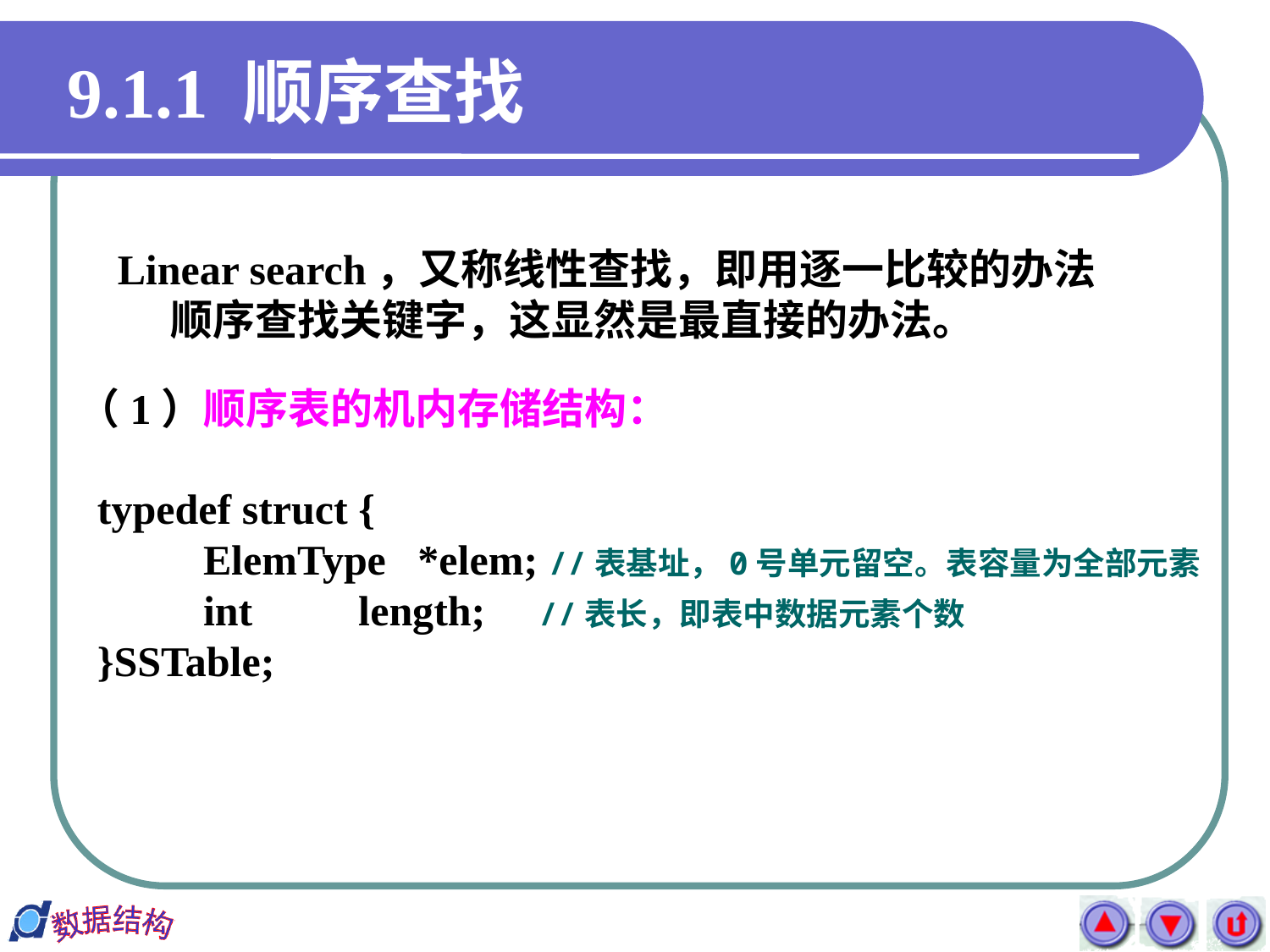

# 9.1.1 顺序查找
Linear search，又称线性查找，即用逐一比较的办法顺序查找关键字，这显然是最直接的办法。
（1）顺序表的机内存储结构：
typedef struct {
          ElemType   *elem; //表基址，0号单元留空。表容量为全部元素
          int          length;     //表长，即表中数据元素个数
}SSTable;